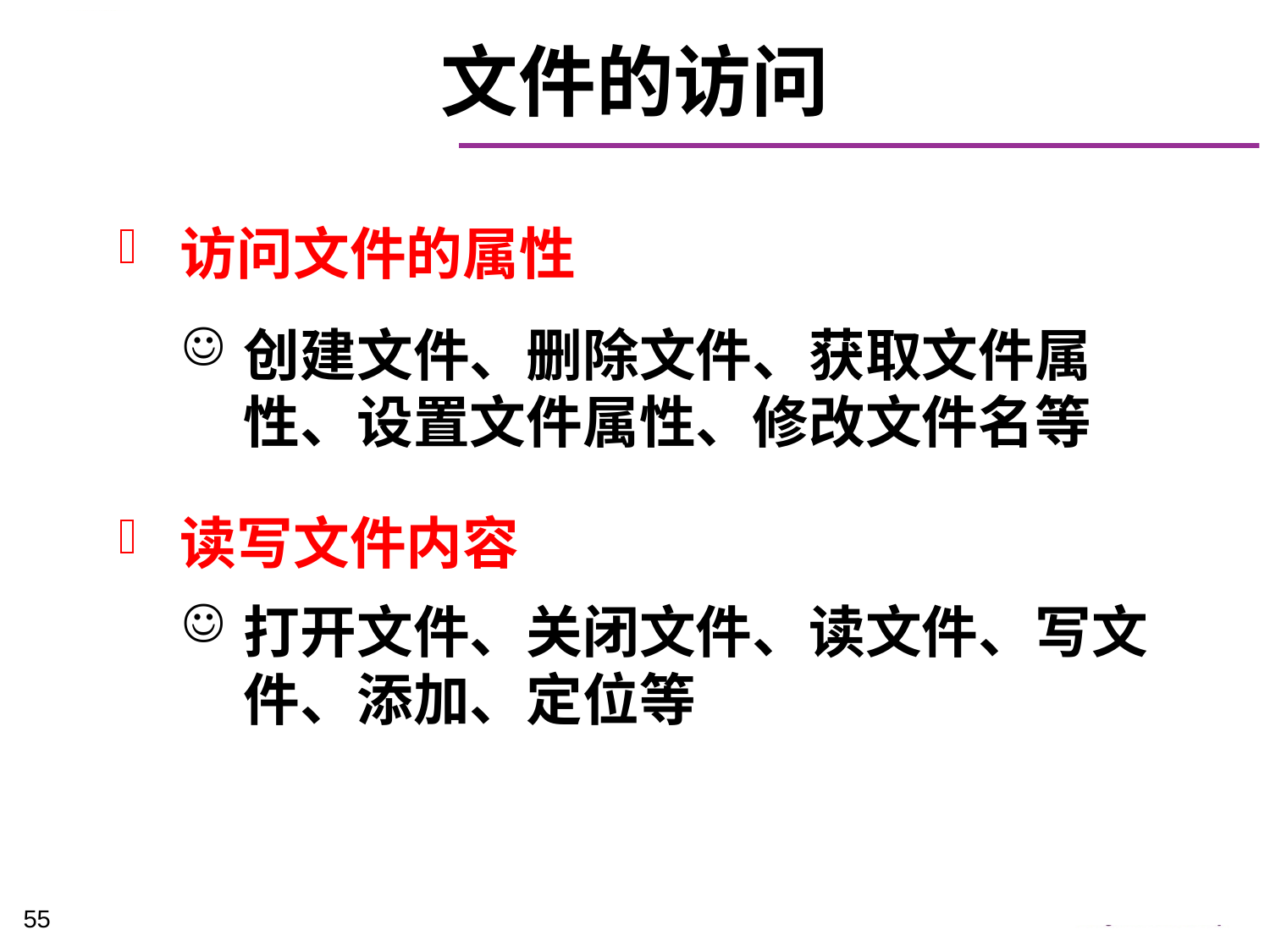

# 文件的访问
访问文件的属性
创建文件、删除文件、获取文件属性、设置文件属性、修改文件名等
读写文件内容
打开文件、关闭文件、读文件、写文件、添加、定位等
55